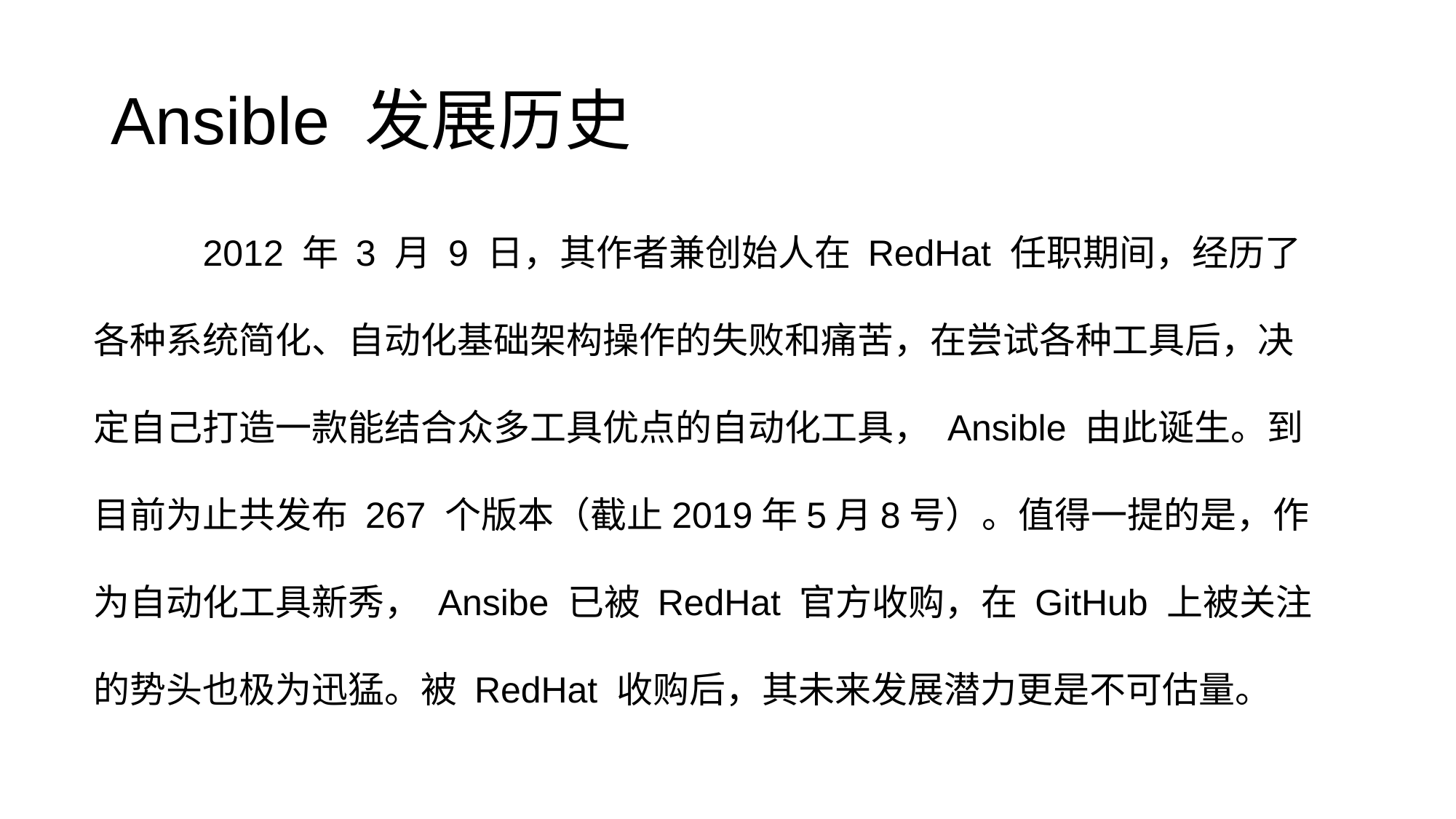

# Ansible 发展历史
	2012 年 3 月 9 日，其作者兼创始人在 RedHat 任职期间，经历了各种系统简化、自动化基础架构操作的失败和痛苦，在尝试各种工具后，决定自己打造一款能结合众多工具优点的自动化工具， Ansible 由此诞生。到目前为止共发布 267 个版本（截止2019年5月8号）。值得一提的是，作为自动化工具新秀， Ansibe 已被 RedHat 官方收购，在 GitHub 上被关注的势头也极为迅猛。被 RedHat 收购后，其未来发展潜力更是不可估量。